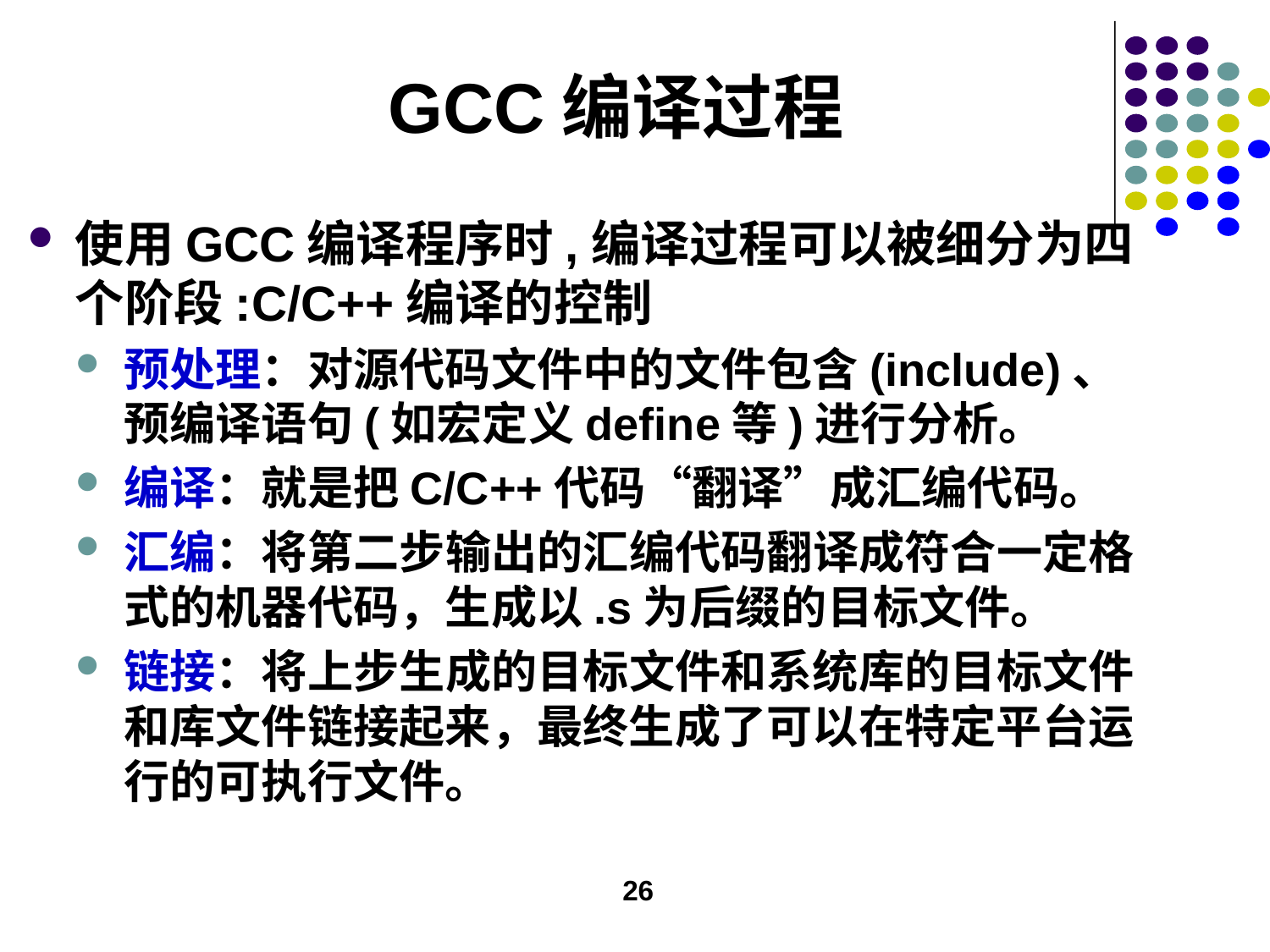

GCC编译过程
使用GCC编译程序时,编译过程可以被细分为四个阶段:C/C++编译的控制
预处理：对源代码文件中的文件包含(include)、预编译语句(如宏定义define等)进行分析。
编译：就是把C/C++代码“翻译”成汇编代码。
汇编：将第二步输出的汇编代码翻译成符合一定格式的机器代码，生成以.s为后缀的目标文件。
链接：将上步生成的目标文件和系统库的目标文件和库文件链接起来，最终生成了可以在特定平台运行的可执行文件。
26